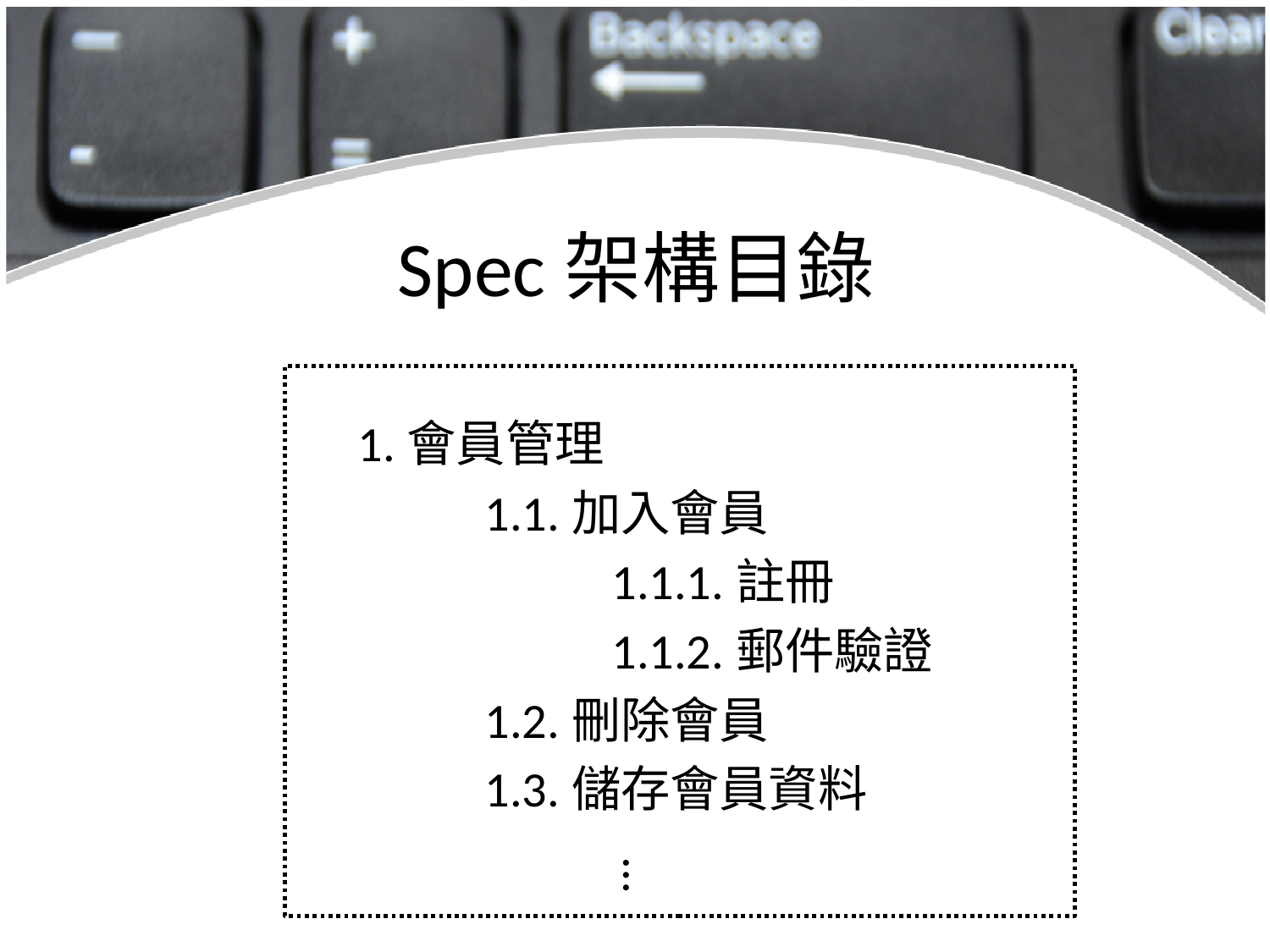

# Spec架構目錄

1.會員管理
	1.1.加入會員
		1.1.1.註冊
		1.1.2.郵件驗證
	1.2.刪除會員
	1.3.儲存會員資料

…